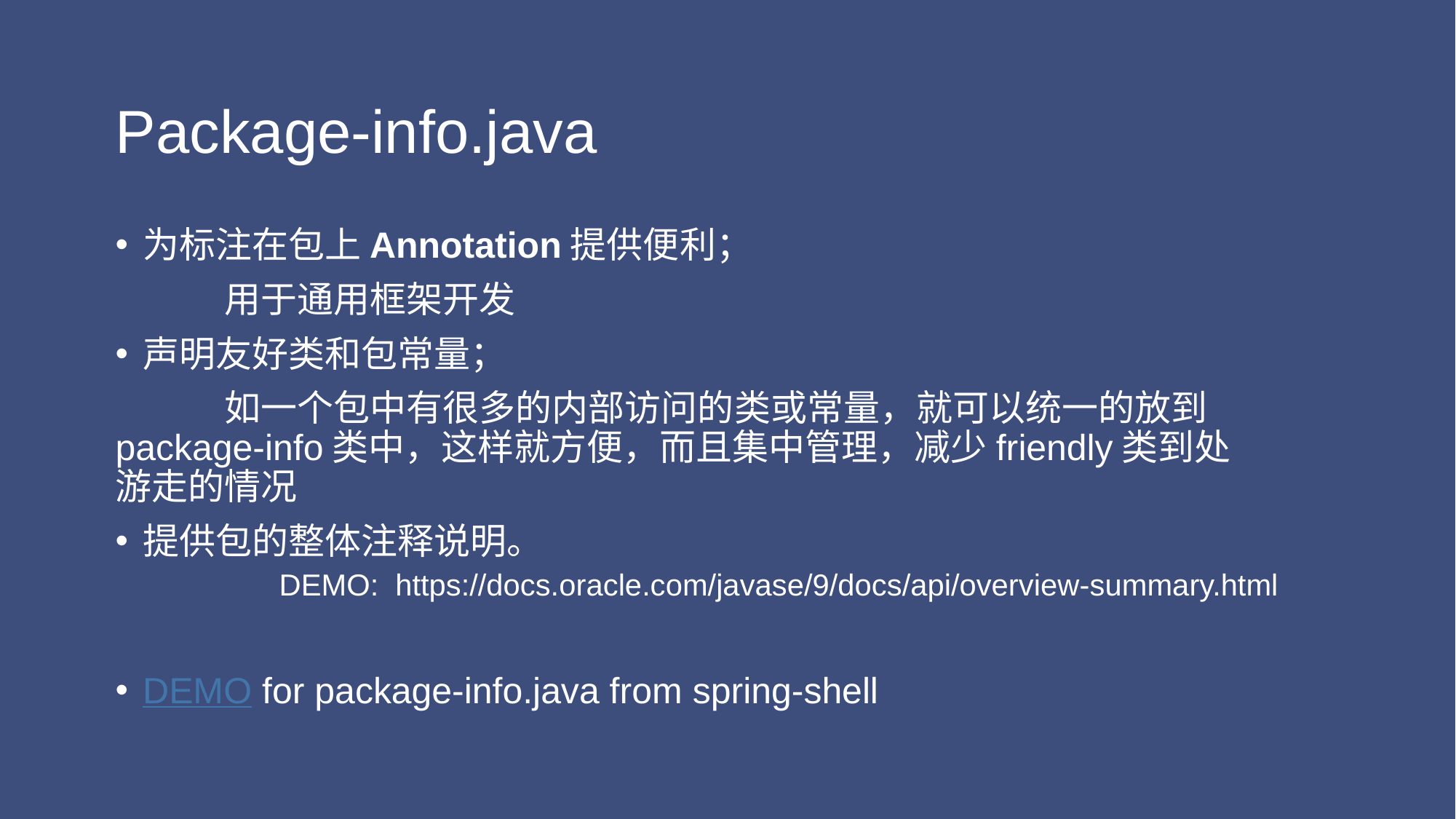

# Package-info.java
为标注在包上Annotation提供便利；
	用于通用框架开发
声明友好类和包常量；
	如一个包中有很多的内部访问的类或常量，就可以统一的放到	package-info类中，这样就方便，而且集中管理，减少friendly类到处	游走的情况
提供包的整体注释说明。
	DEMO:  https://docs.oracle.com/javase/9/docs/api/overview-summary.html

DEMO for package-info.java from spring-shell